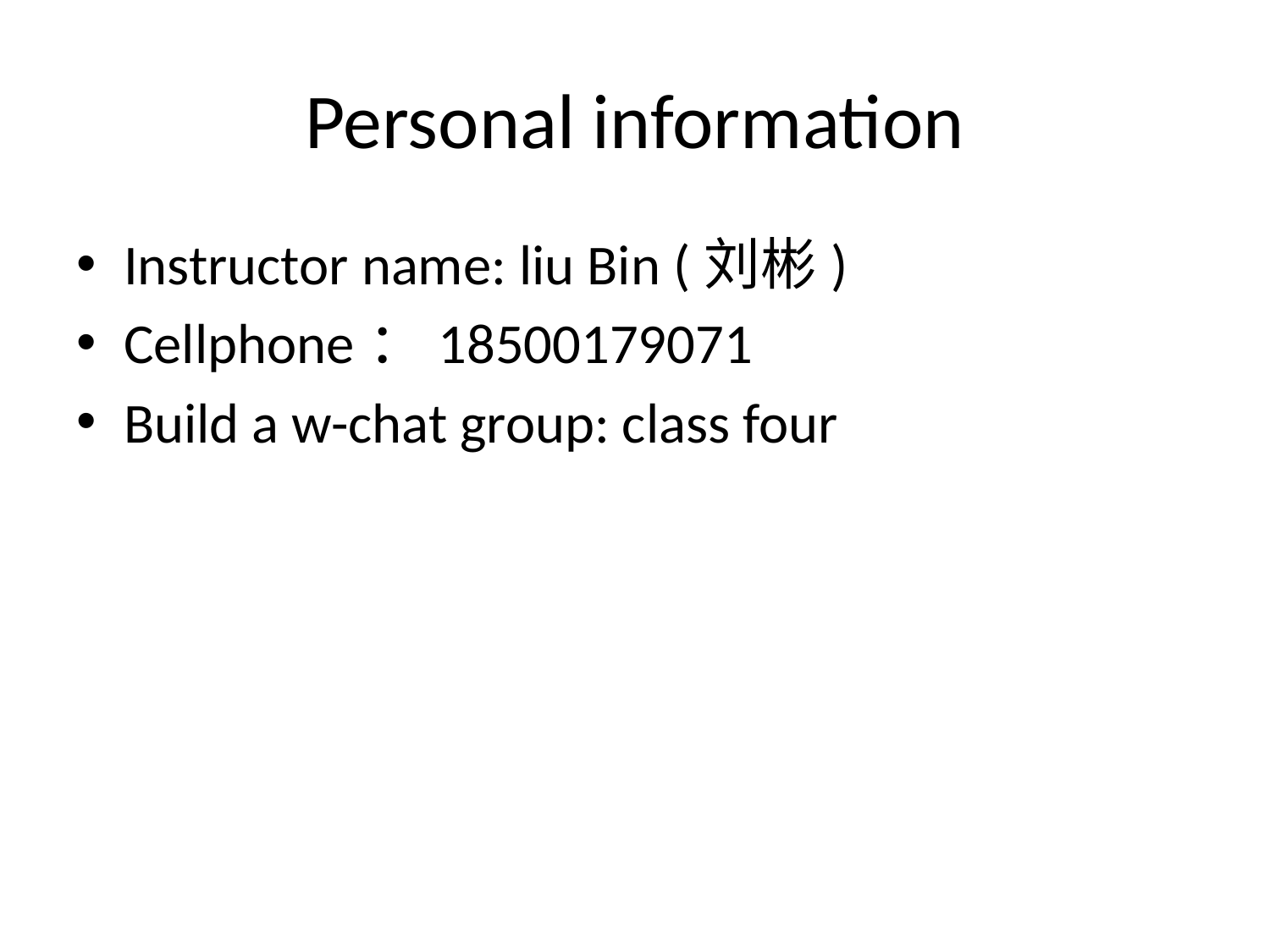

# Personal information
Instructor name: liu Bin (刘彬)
Cellphone：18500179071
Build a w-chat group: class four